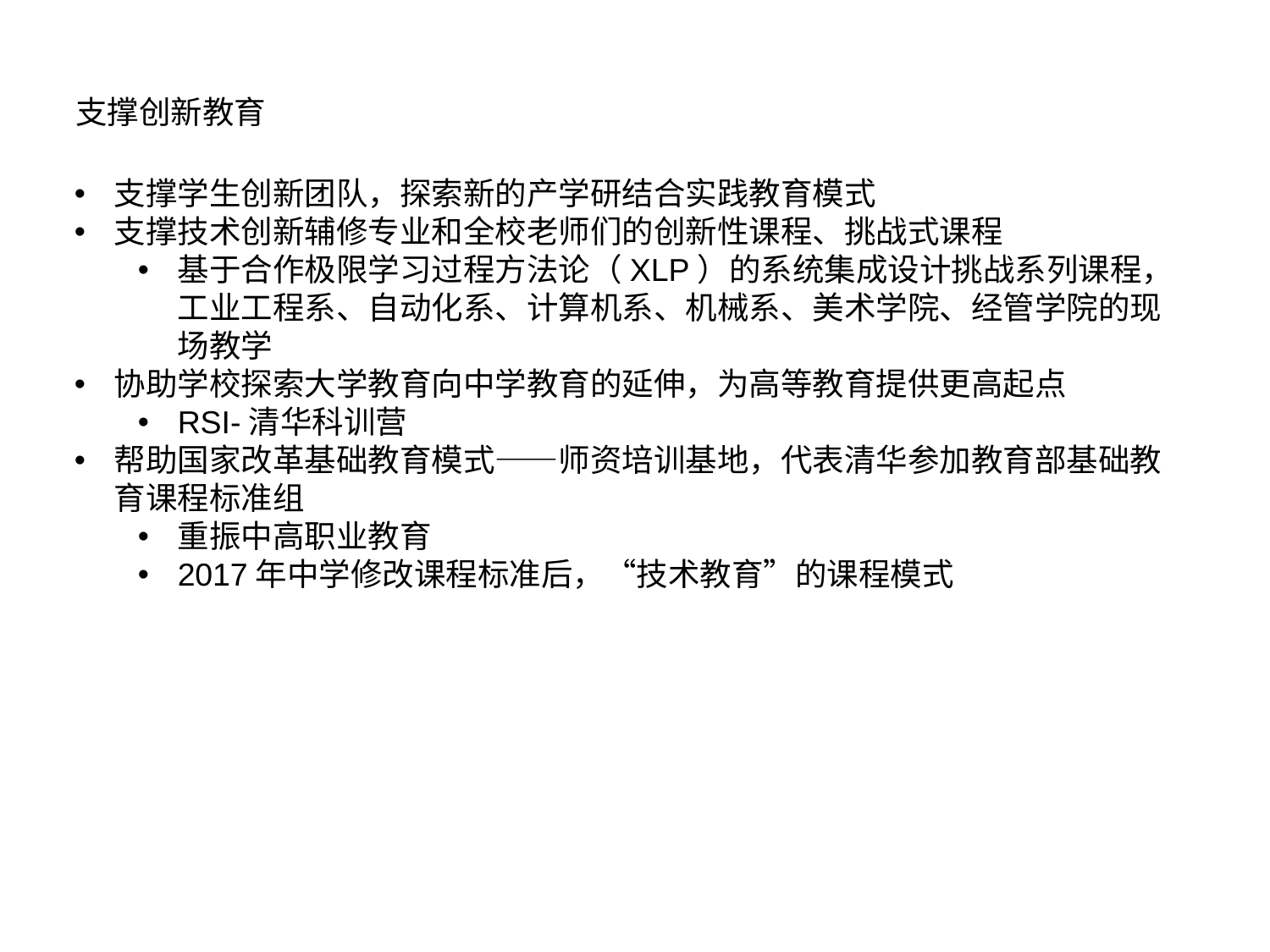

支撑创新教育
支撑学生创新团队，探索新的产学研结合实践教育模式
支撑技术创新辅修专业和全校老师们的创新性课程、挑战式课程
基于合作极限学习过程方法论（XLP）的系统集成设计挑战系列课程，工业工程系、自动化系、计算机系、机械系、美术学院、经管学院的现场教学
协助学校探索大学教育向中学教育的延伸，为高等教育提供更高起点
RSI-清华科训营
帮助国家改革基础教育模式——师资培训基地，代表清华参加教育部基础教育课程标准组
重振中高职业教育
2017年中学修改课程标准后，“技术教育”的课程模式